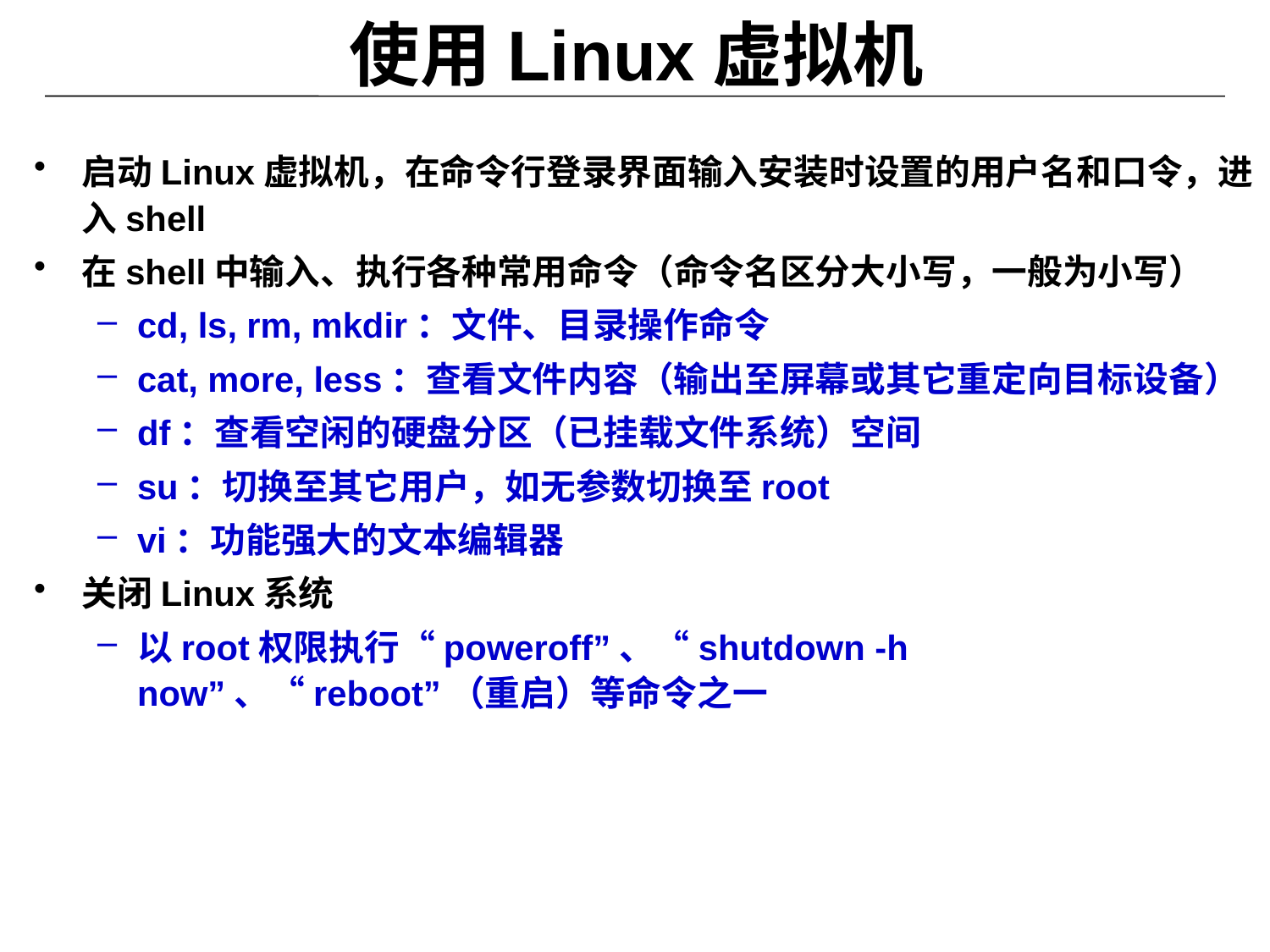

# 使用Linux虚拟机
启动Linux虚拟机，在命令行登录界面输入安装时设置的用户名和口令，进入shell
在shell中输入、执行各种常用命令（命令名区分大小写，一般为小写）
cd, ls, rm, mkdir：文件、目录操作命令
cat, more, less：查看文件内容（输出至屏幕或其它重定向目标设备）
df：查看空闲的硬盘分区（已挂载文件系统）空间
su：切换至其它用户，如无参数切换至root
vi：功能强大的文本编辑器
关闭Linux系统
以root权限执行“poweroff”、“shutdown -h now”、“reboot”（重启）等命令之一